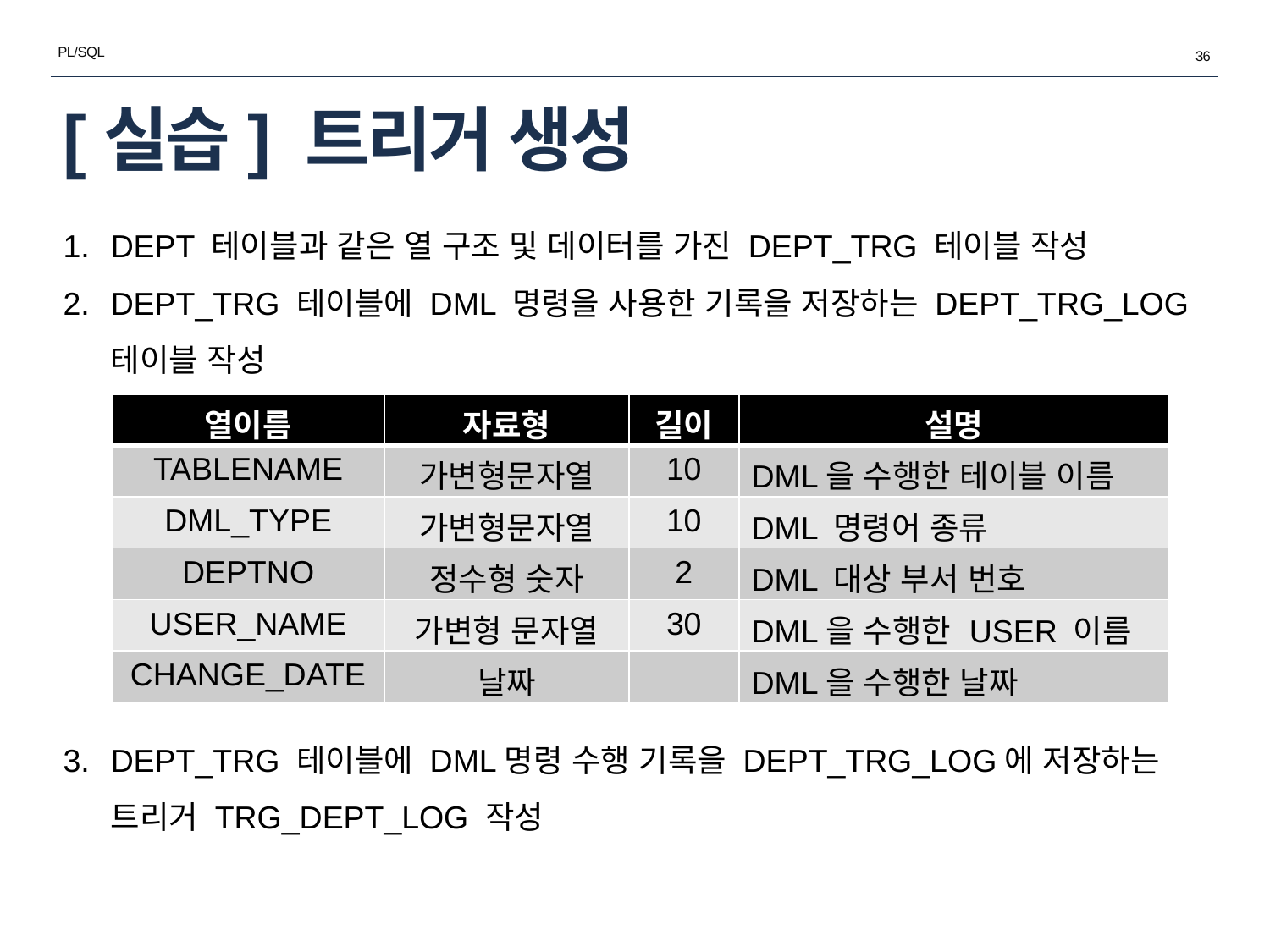

PL/SQL
36
# [실습] 트리거 생성
DEPT 테이블과 같은 열 구조 및 데이터를 가진 DEPT_TRG 테이블 작성
DEPT_TRG 테이블에 DML 명령을 사용한 기록을 저장하는 DEPT_TRG_LOG 테이블 작성

DEPT_TRG 테이블에 DML명령 수행 기록을 DEPT_TRG_LOG에 저장하는 트리거 TRG_DEPT_LOG 작성
| 열이름 | 자료형 | 길이 | 설명 |
| --- | --- | --- | --- |
| TABLENAME | 가변형문자열 | 10 | DML을 수행한 테이블 이름 |
| DML\_TYPE | 가변형문자열 | 10 | DML 명령어 종류 |
| DEPTNO | 정수형 숫자 | 2 | DML 대상 부서 번호 |
| USER\_NAME | 가변형 문자열 | 30 | DML을 수행한 USER 이름 |
| CHANGE\_DATE | 날짜 |  | DML을 수행한 날짜 |